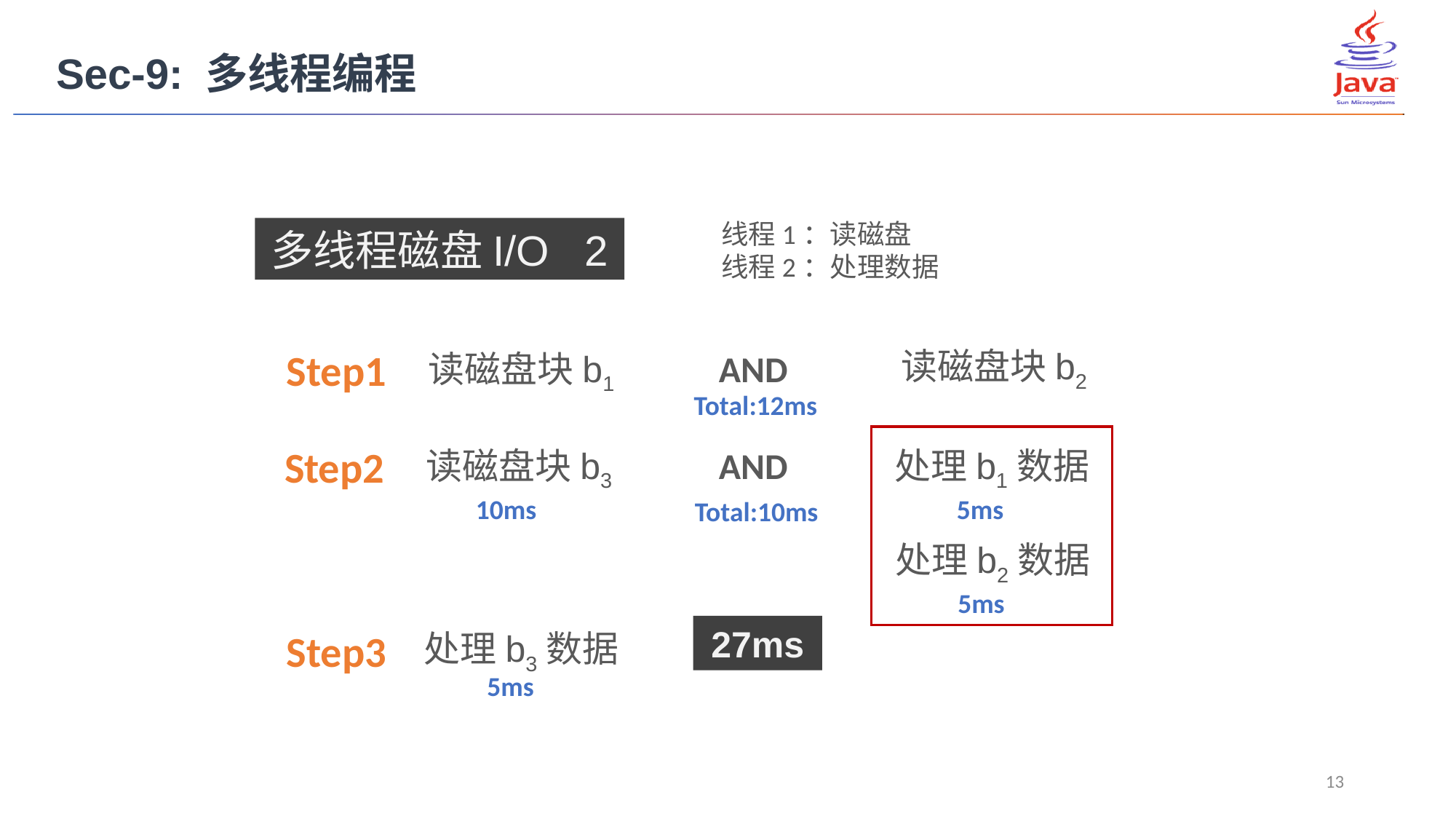

Sec-9: 多线程编程
线程1：读磁盘
线程2：处理数据
多线程磁盘I/O   2
读磁盘块b2
Step1
读磁盘块b1
AND
Total:12ms

Step2
读磁盘块b3
AND
处理b1数据
10ms
5ms
Total:10ms
处理b2数据
5ms
27ms
Step3
处理b3数据

5ms
13